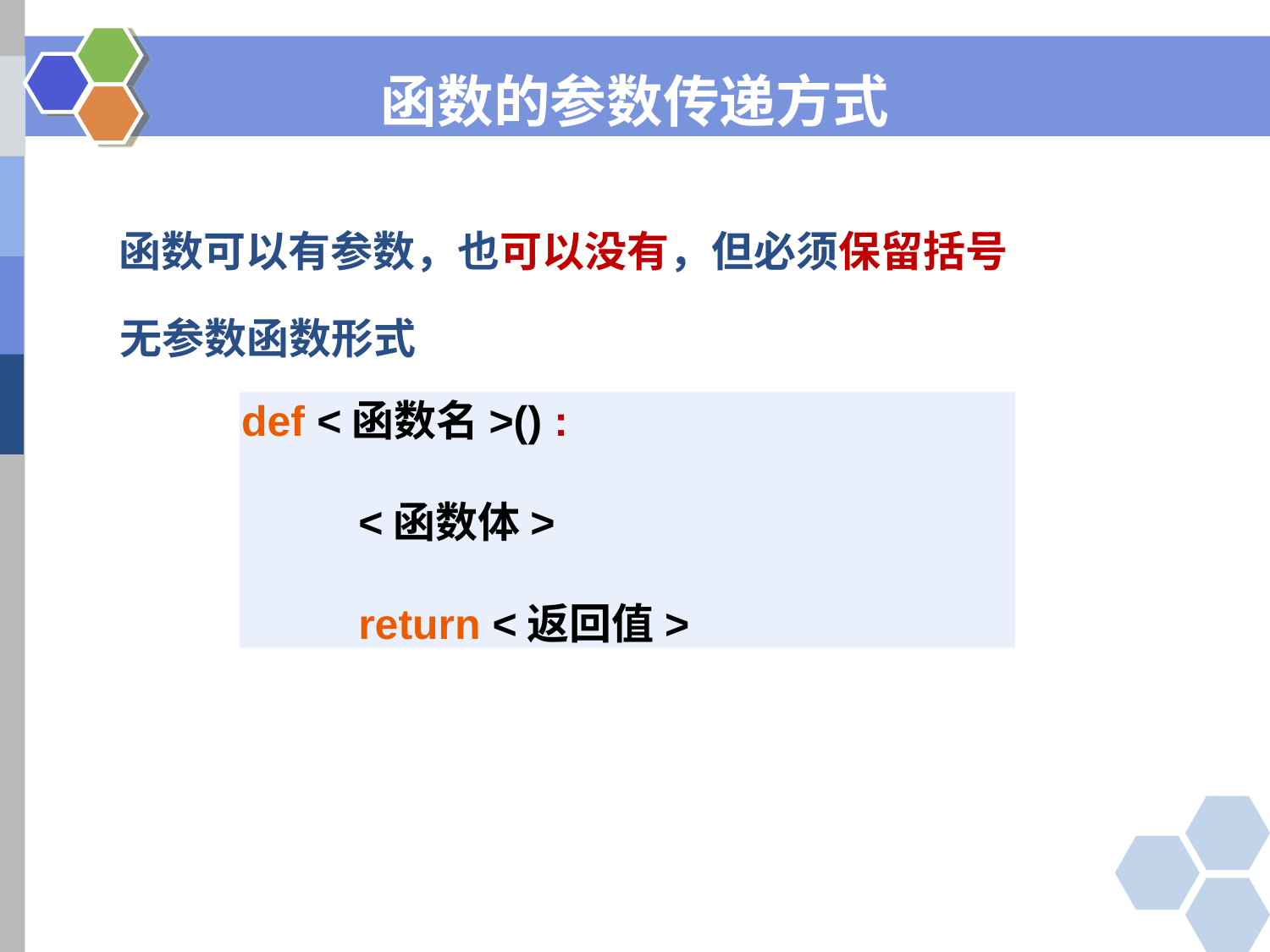

函数的参数传递方式
函数可以有参数，也可以没有，但必须保留括号
无参数函数形式
def <函数名>() :

<函数体>

return <返回值>